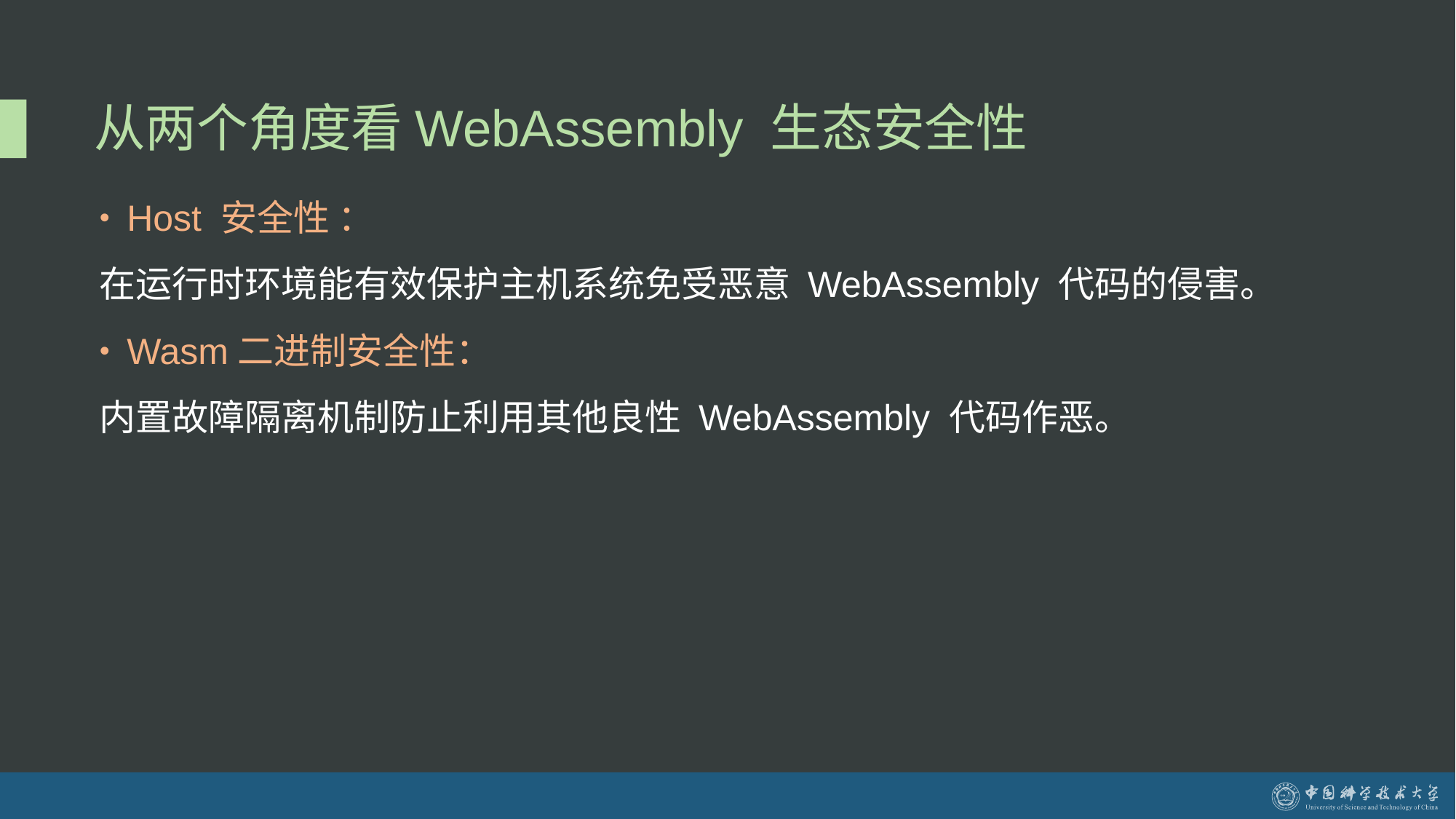

# 从两个角度看WebAssembly 生态安全性
Host 安全性 ：
在运行时环境能有效保护主机系统免受恶意 WebAssembly 代码的侵害。
Wasm二进制安全性：
内置故障隔离机制防止利用其他良性 WebAssembly 代码作恶。